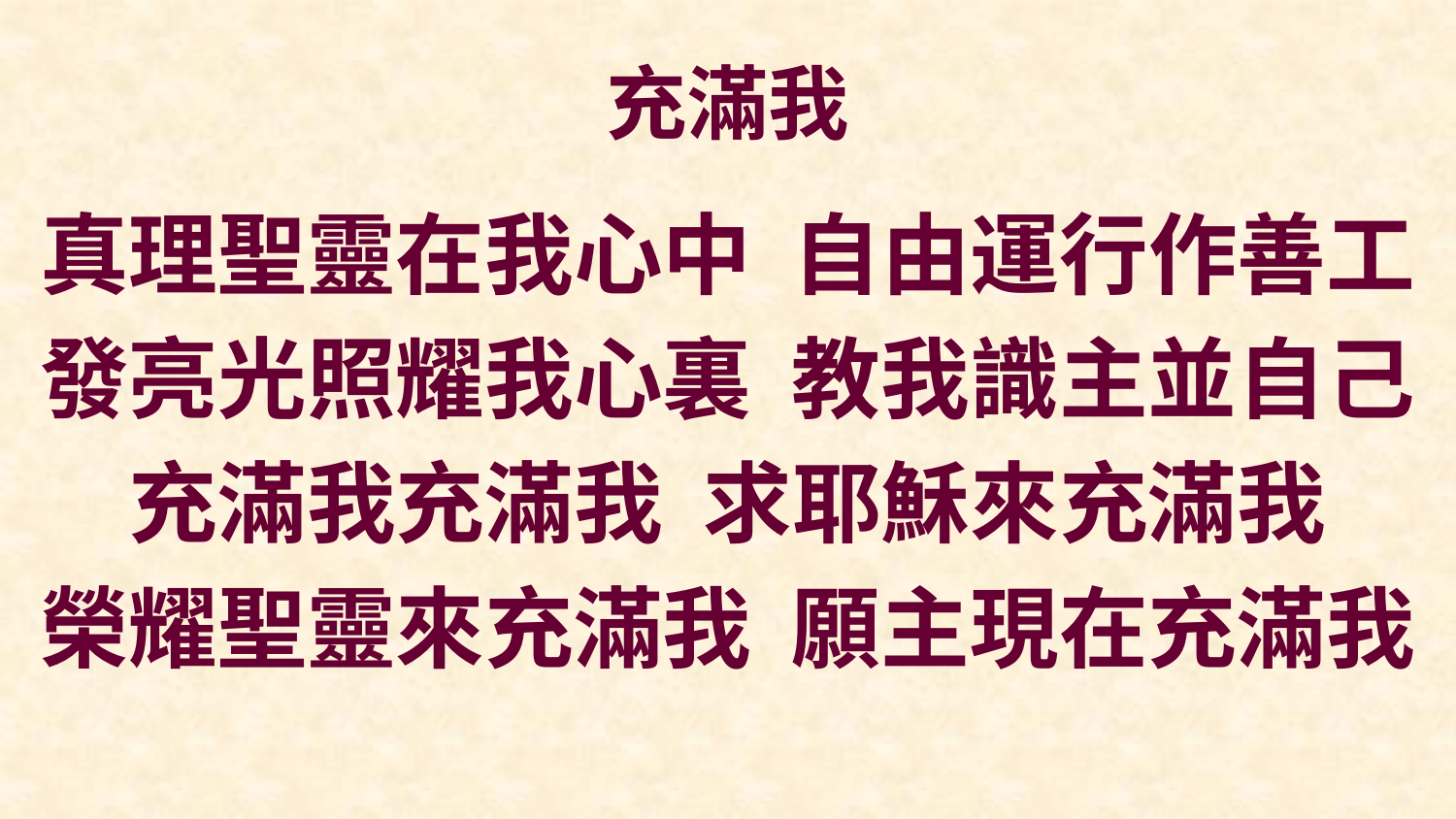

# 充滿我
真理聖靈在我心中  自由運行作善工
發亮光照耀我心裏  教我識主並自己
充滿我充滿我  求耶穌來充滿我
榮耀聖靈來充滿我  願主現在充滿我